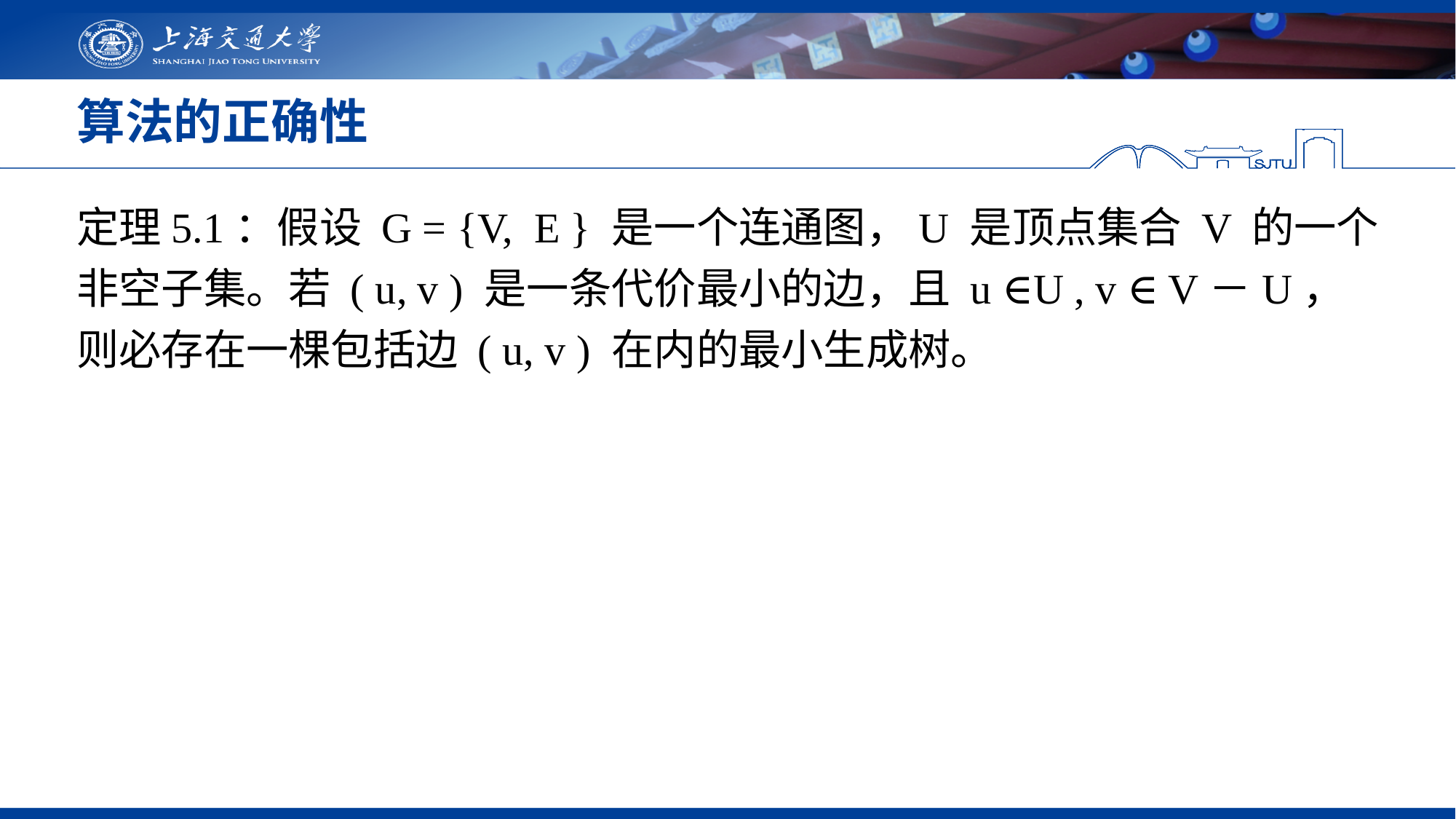

# 算法的正确性
定理5.1：假设 G = {V,  E } 是一个连通图，U 是顶点集合 V 的一个非空子集。若 ( u, v ) 是一条代价最小的边，且 u ∈U , v ∈ V－U，则必存在一棵包括边 ( u, v ) 在内的最小生成树。